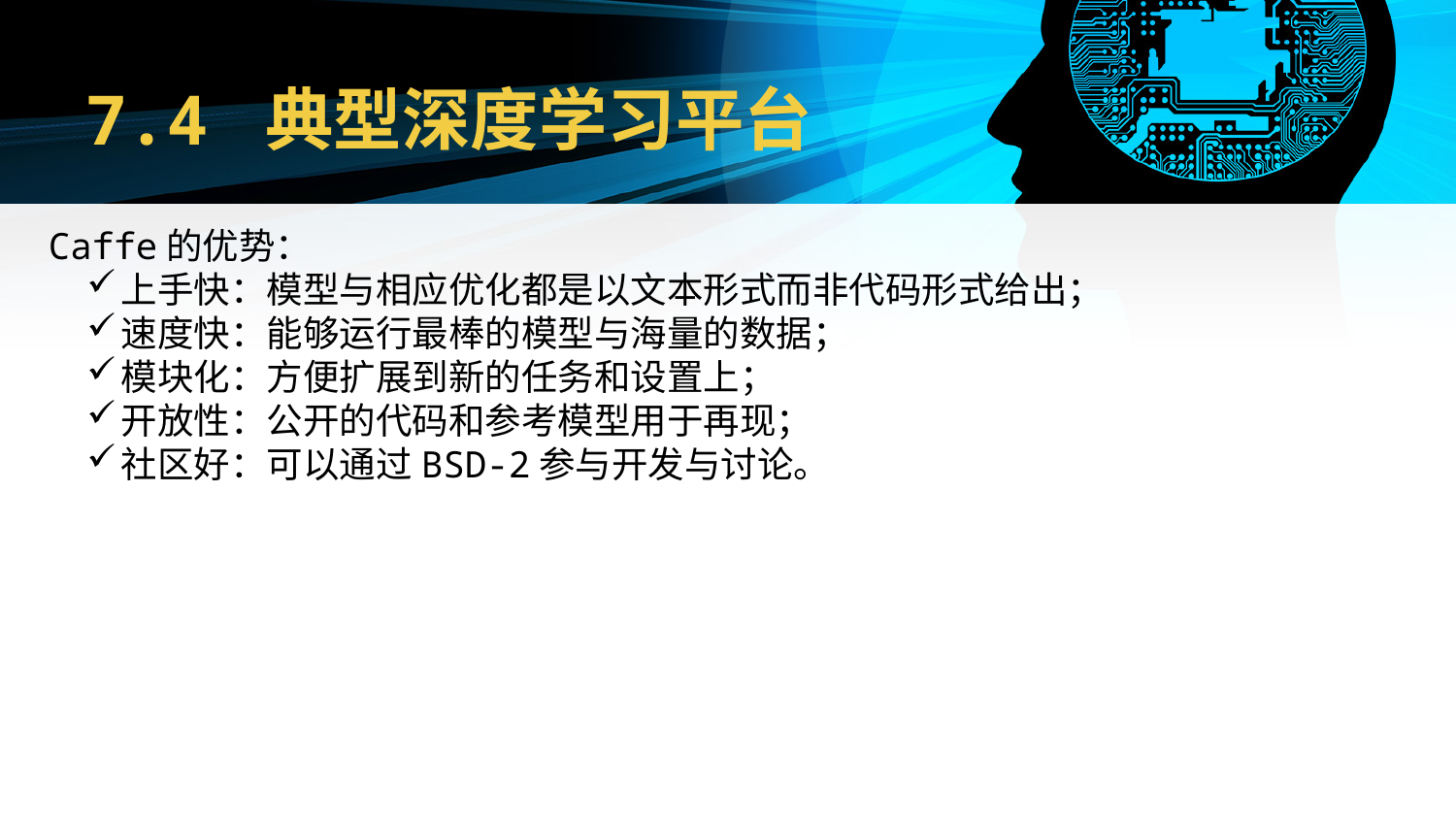

# 7.4 典型深度学习平台
Caffe的优势：
上手快：模型与相应优化都是以文本形式而非代码形式给出；
速度快：能够运行最棒的模型与海量的数据；
模块化：方便扩展到新的任务和设置上；
开放性：公开的代码和参考模型用于再现；
社区好：可以通过BSD-2参与开发与讨论。